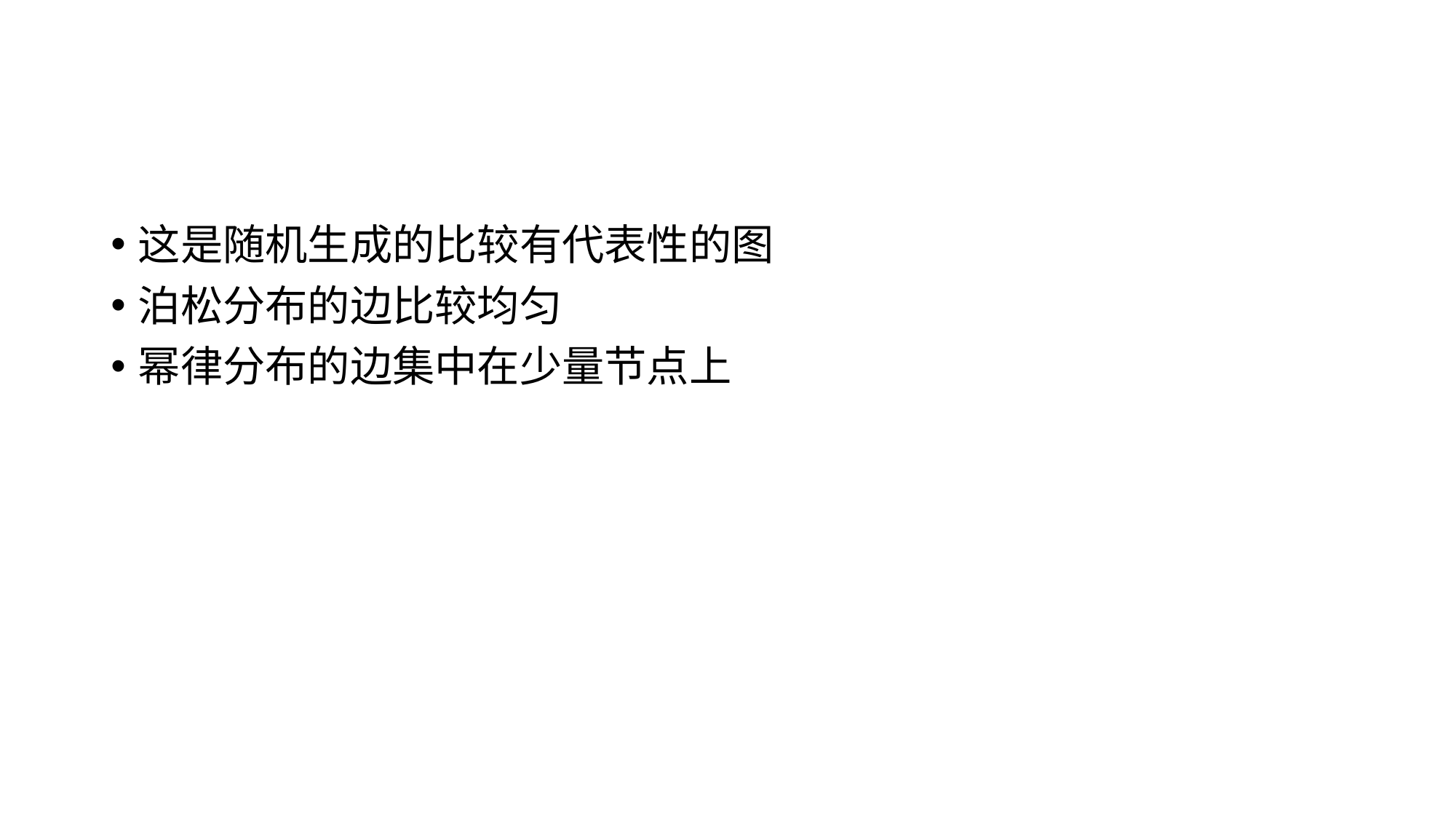

这是随机生成的比较有代表性的图
泊松分布的边比较均匀
幂律分布的边集中在少量节点上